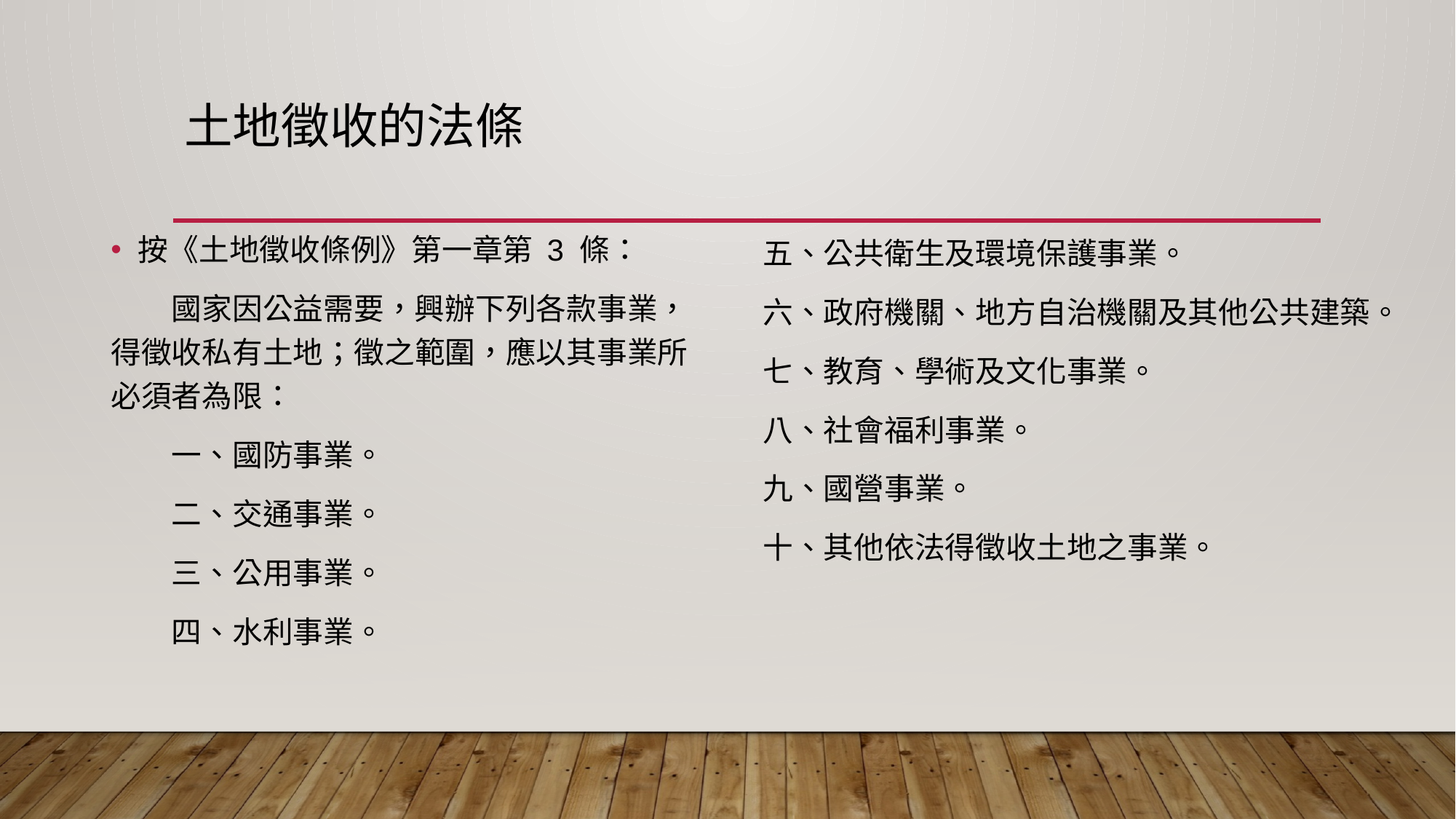

# 土地徵收的法條
按《土地徵收條例》第一章第 3 條：
　　國家因公益需要，興辦下列各款事業，得徵收私有土地；徵之範圍，應以其事業所必須者為限：
　　一、國防事業。
　　二、交通事業。
　　三、公用事業。
　　四、水利事業。
　　五、公共衛生及環境保護事業。
　　六、政府機關、地方自治機關及其他公共建築。
　　七、教育、學術及文化事業。
　　八、社會福利事業。
　　九、國營事業。
　　十、其他依法得徵收土地之事業。